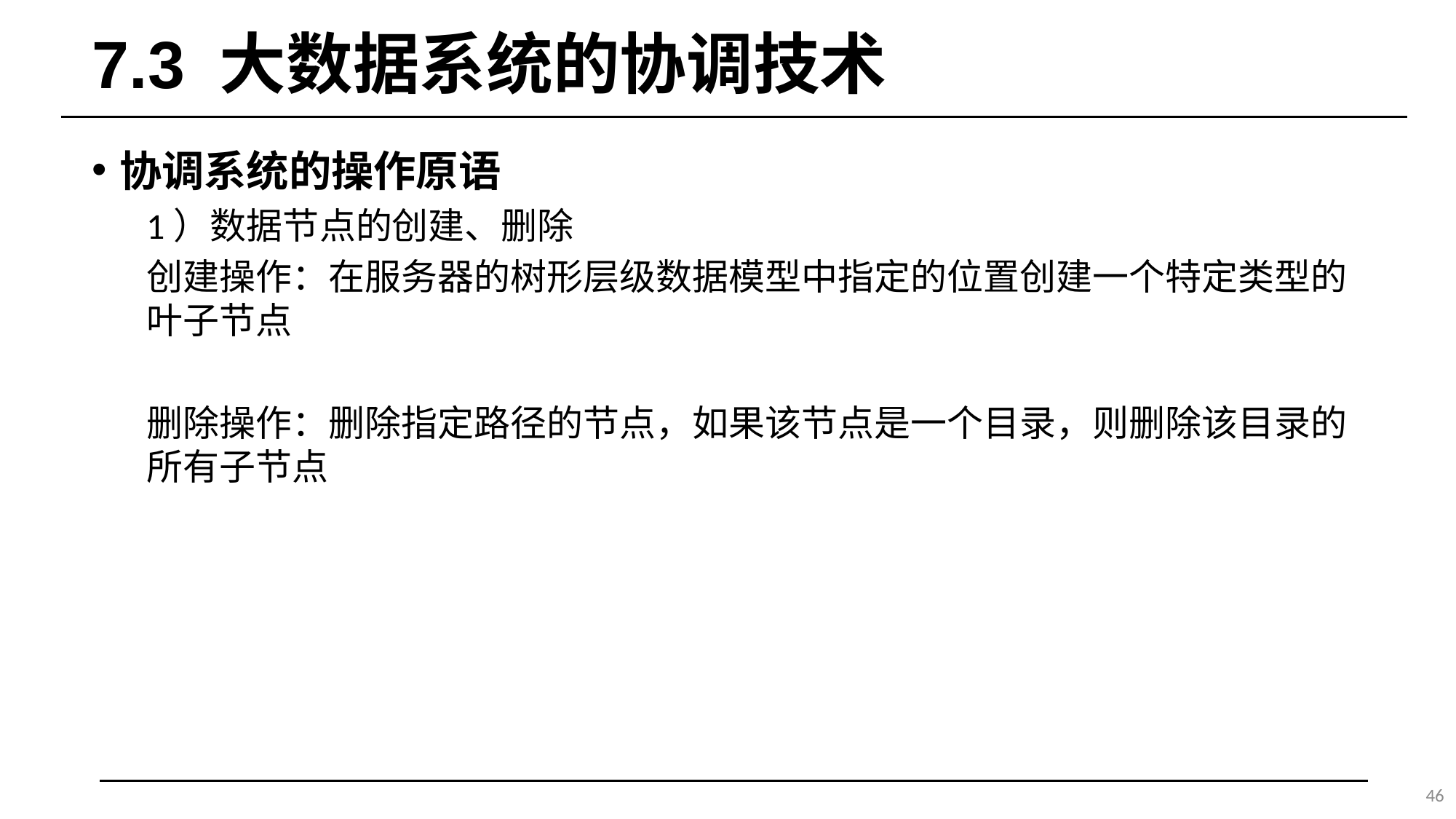

# 7.3 大数据系统的协调技术
协调系统的操作原语
1）数据节点的创建、删除
创建操作：在服务器的树形层级数据模型中指定的位置创建一个特定类型的叶子节点

删除操作：删除指定路径的节点，如果该节点是一个目录，则删除该目录的所有子节点
46